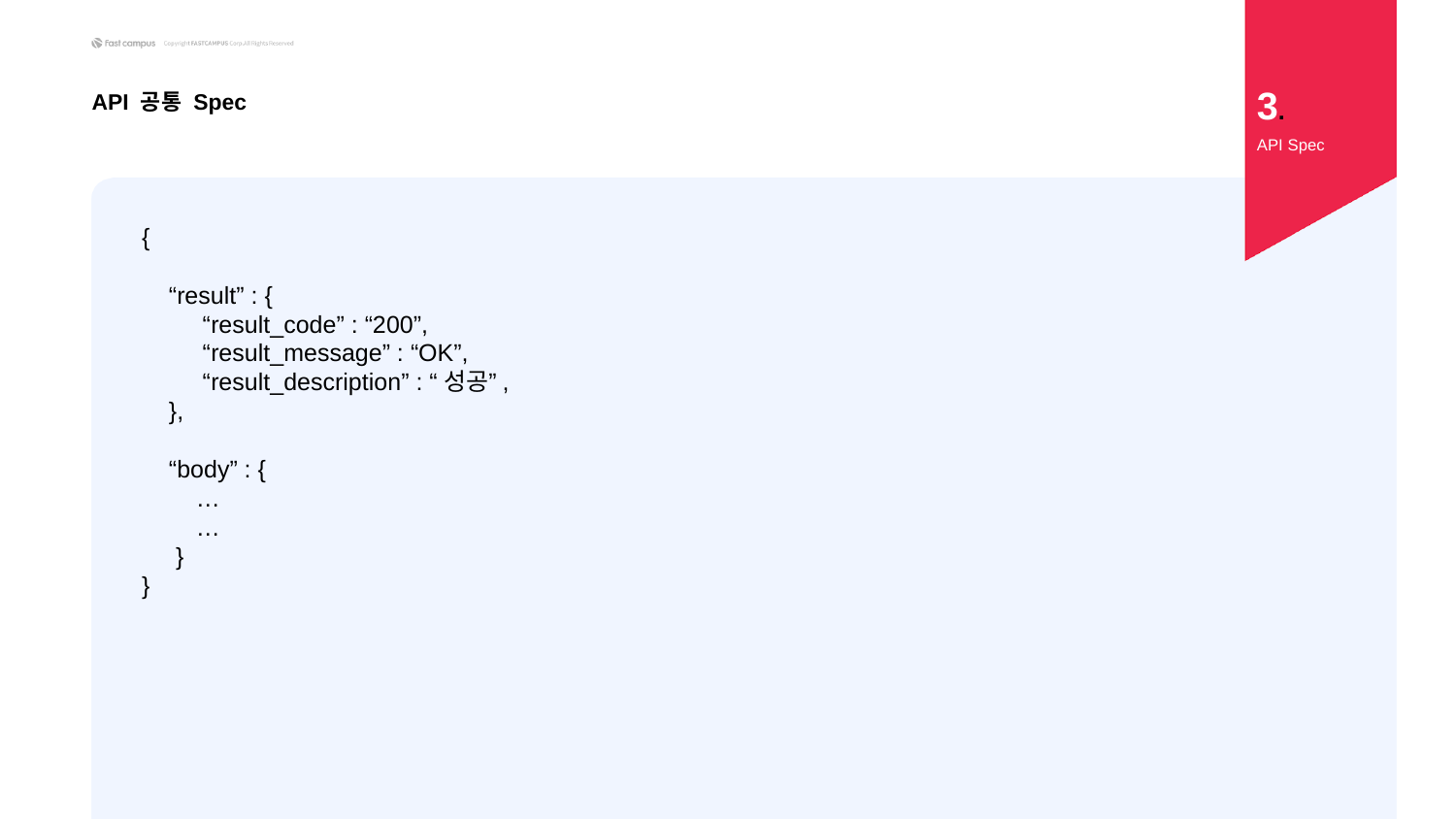

3.
API 공통 Spec
API Spec
{

    “result” : {
         “result_code” : “200”,
         “result_message” : “OK”,
         “result_description” : “성공”,
    },

    “body” : {
        …
        …
     }
}